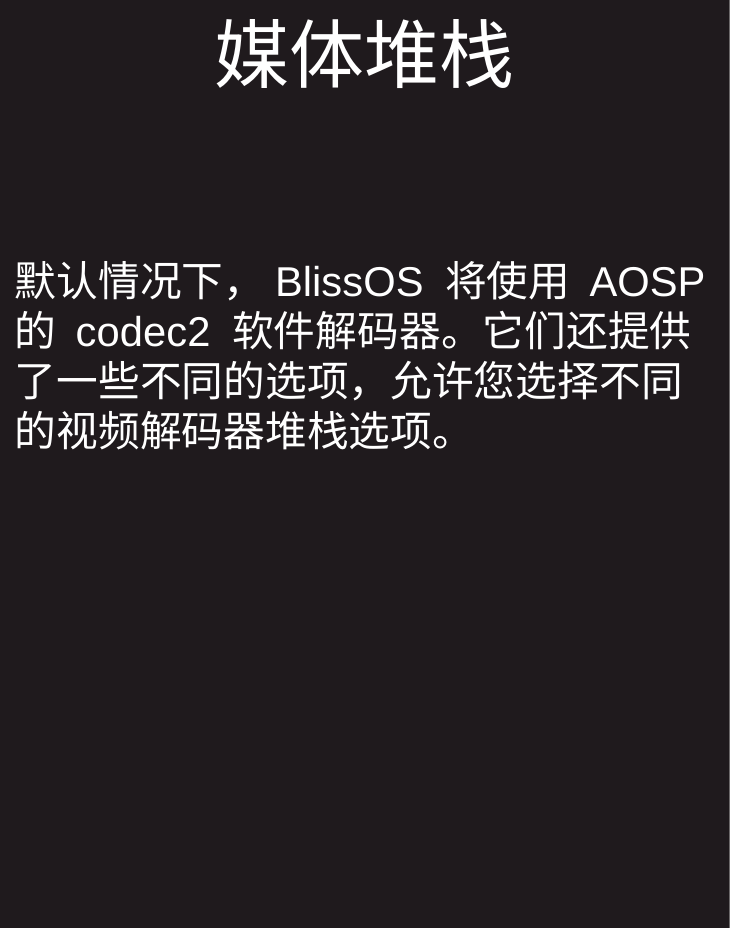

媒体堆栈
默认情况下，BlissOS 将使用 AOSP 的 codec2 软件解码器。它们还提供了一些不同的选项，允许您选择不同的视频解码器堆栈选项。